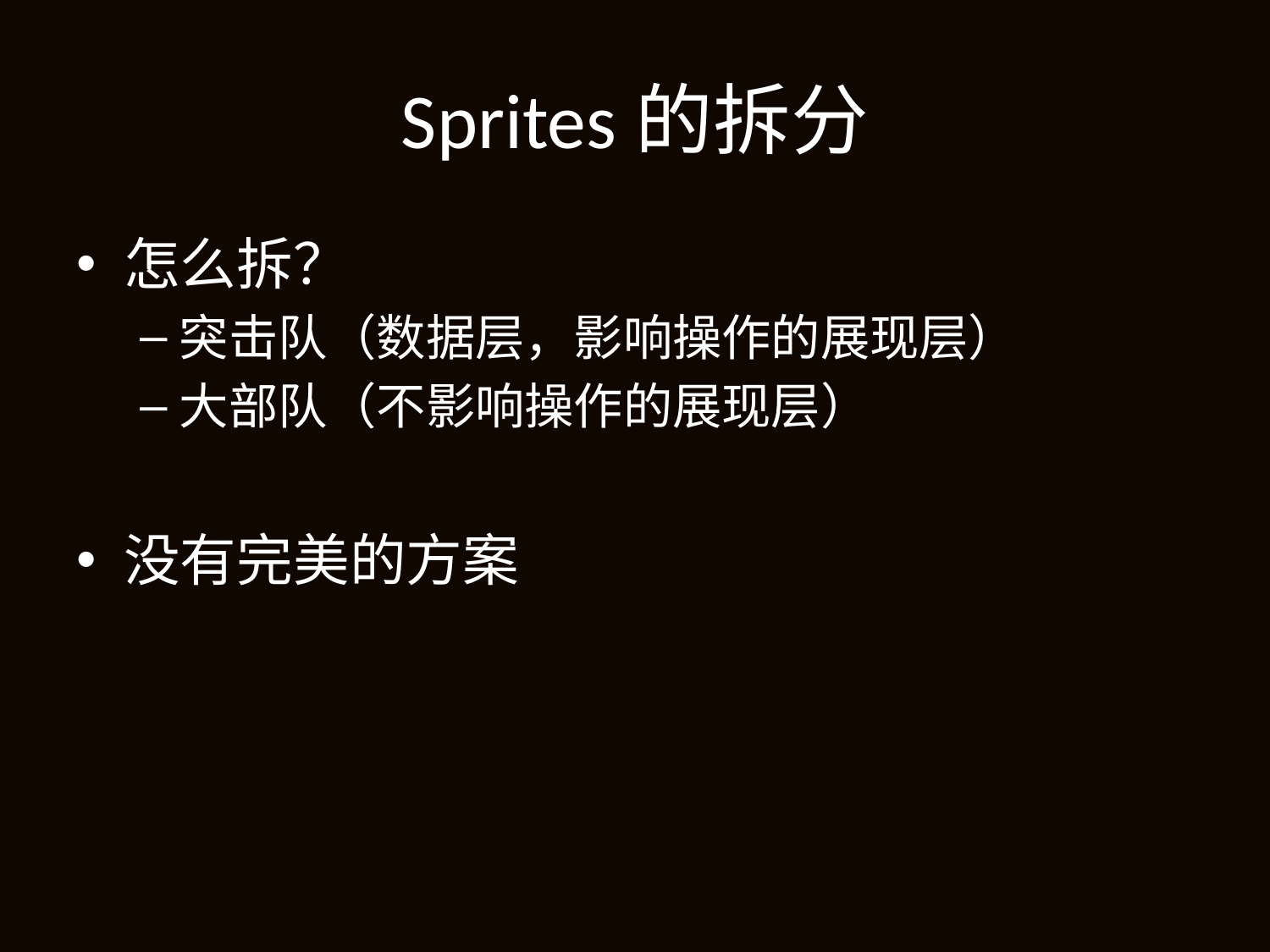

# Sprites的拆分
怎么拆？
突击队（数据层，影响操作的展现层）
大部队（不影响操作的展现层）

没有完美的方案